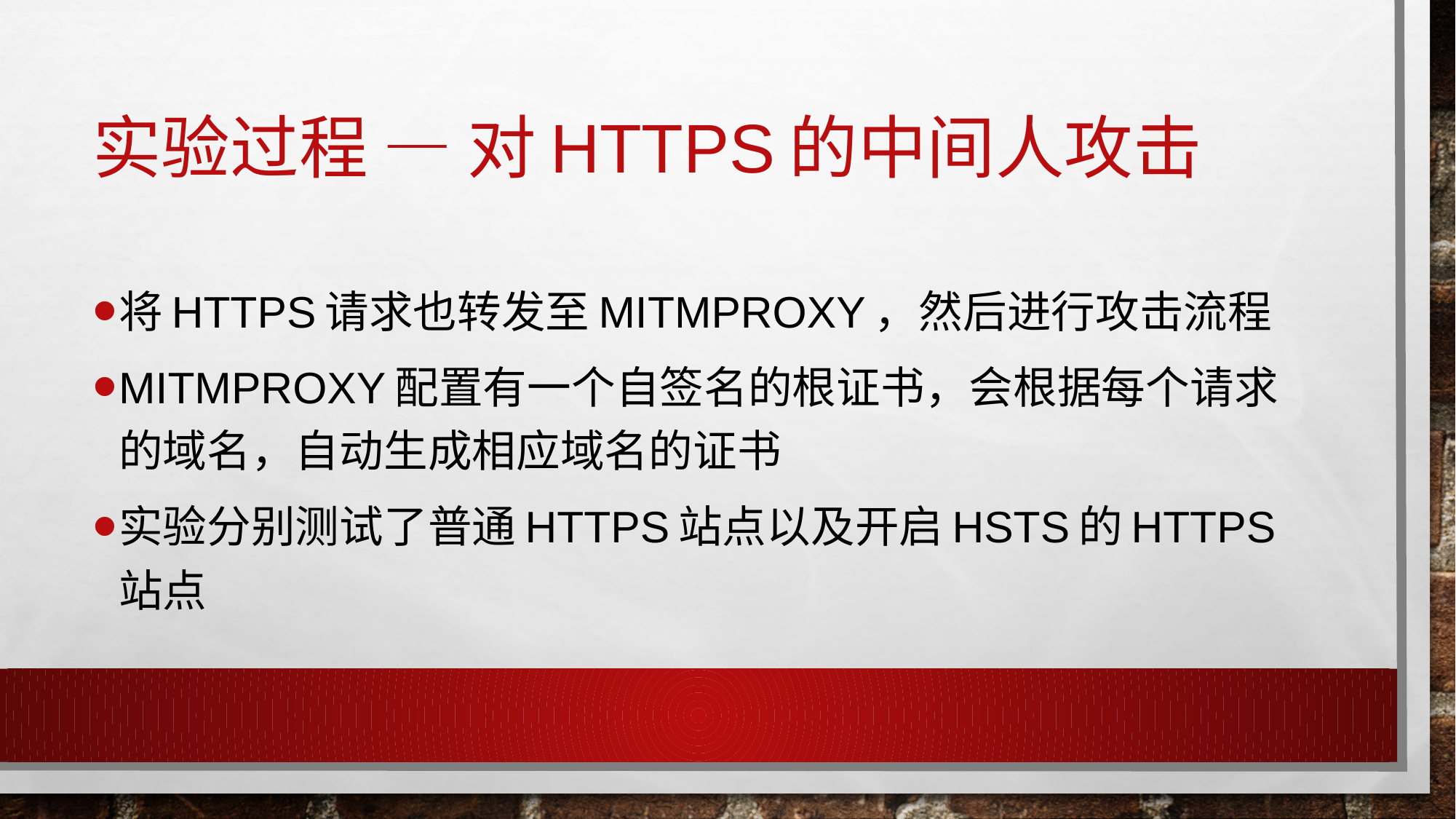

# 实验过程 — 对HTTPS的中间人攻击
将HTTPS请求也转发至MITMPROXY，然后进行攻击流程
Mitmproxy配置有一个自签名的根证书，会根据每个请求的域名，自动生成相应域名的证书
实验分别测试了普通HTTPS站点以及开启HSTS的HTTPS站点